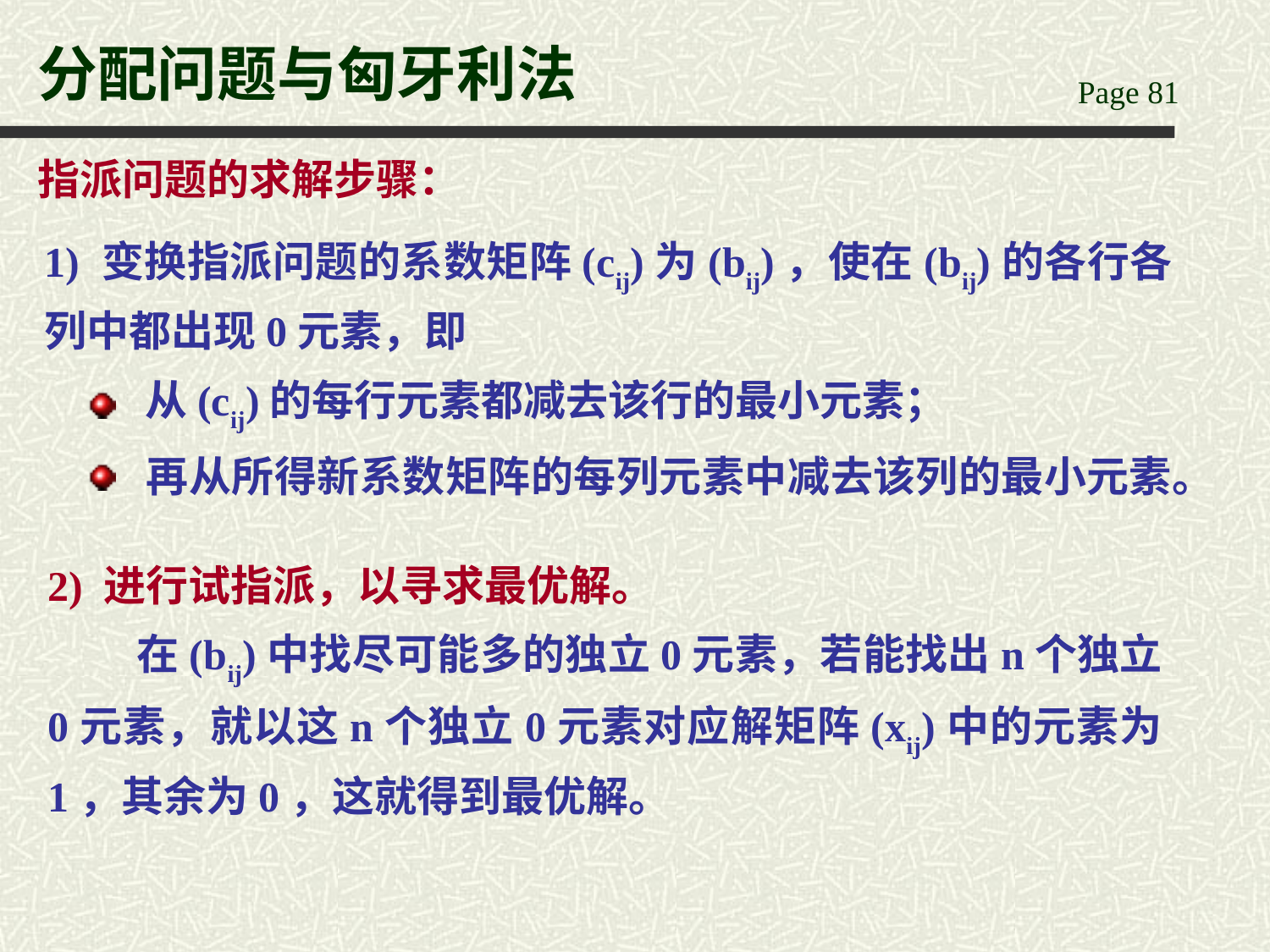

# 分配问题与匈牙利法
指派问题的求解步骤：
1) 变换指派问题的系数矩阵(cij)为(bij)，使在(bij)的各行各列中都出现0元素，即
  从(cij)的每行元素都减去该行的最小元素；
  再从所得新系数矩阵的每列元素中减去该列的最小元素。
2) 进行试指派，以寻求最优解。
        在(bij)中找尽可能多的独立0元素，若能找出n个独立0元素，就以这n个独立0元素对应解矩阵(xij)中的元素为1，其余为0，这就得到最优解。